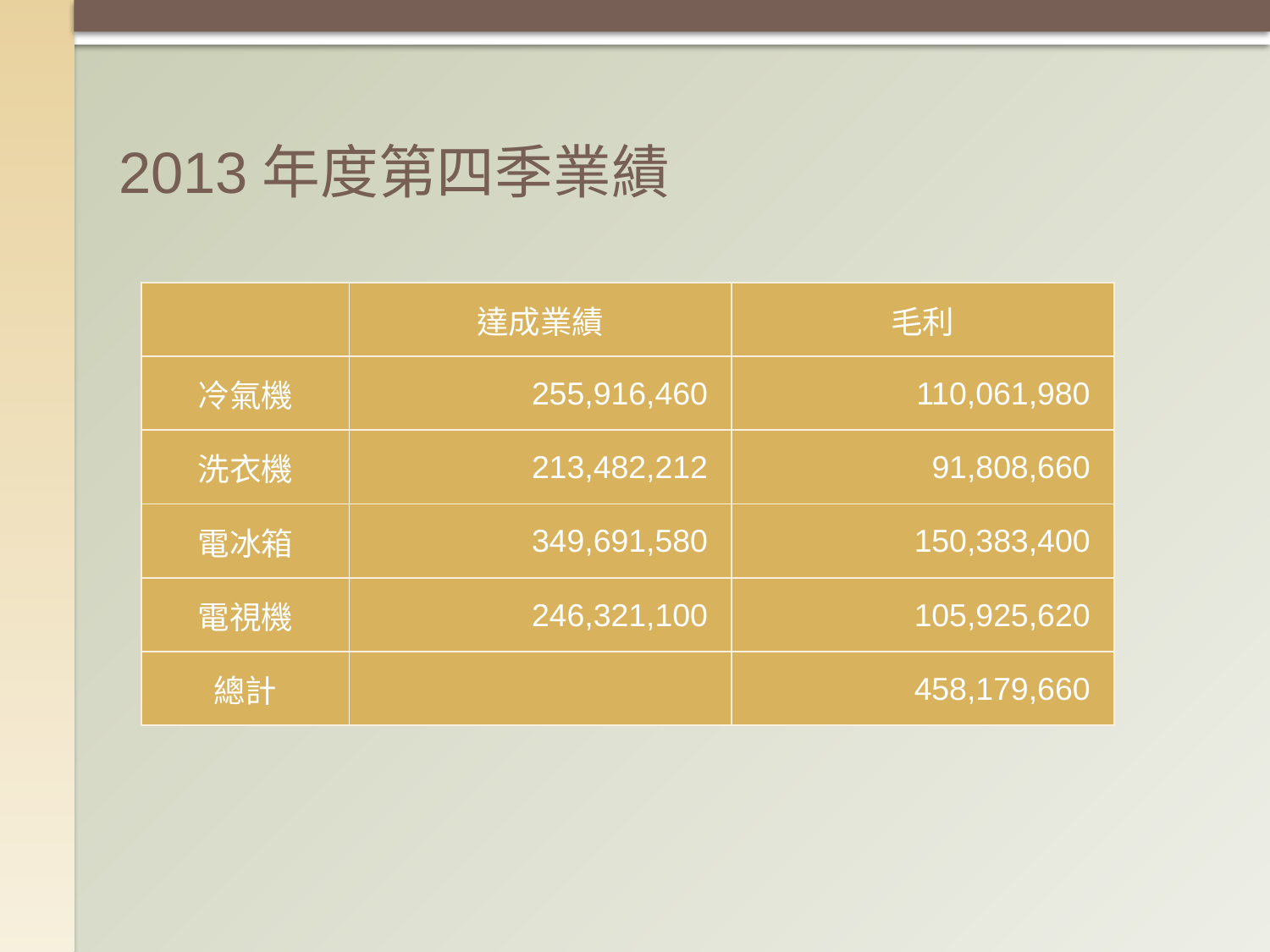

# 2013年度第四季業績
|  | 達成業績 | 毛利 |
| --- | --- | --- |
| 冷氣機 | 255,916,460 | 110,061,980 |
| 洗衣機 | 213,482,212 | 91,808,660 |
| 電冰箱 | 349,691,580 | 150,383,400 |
| 電視機 | 246,321,100 | 105,925,620 |
| 總計 |  | 458,179,660 |